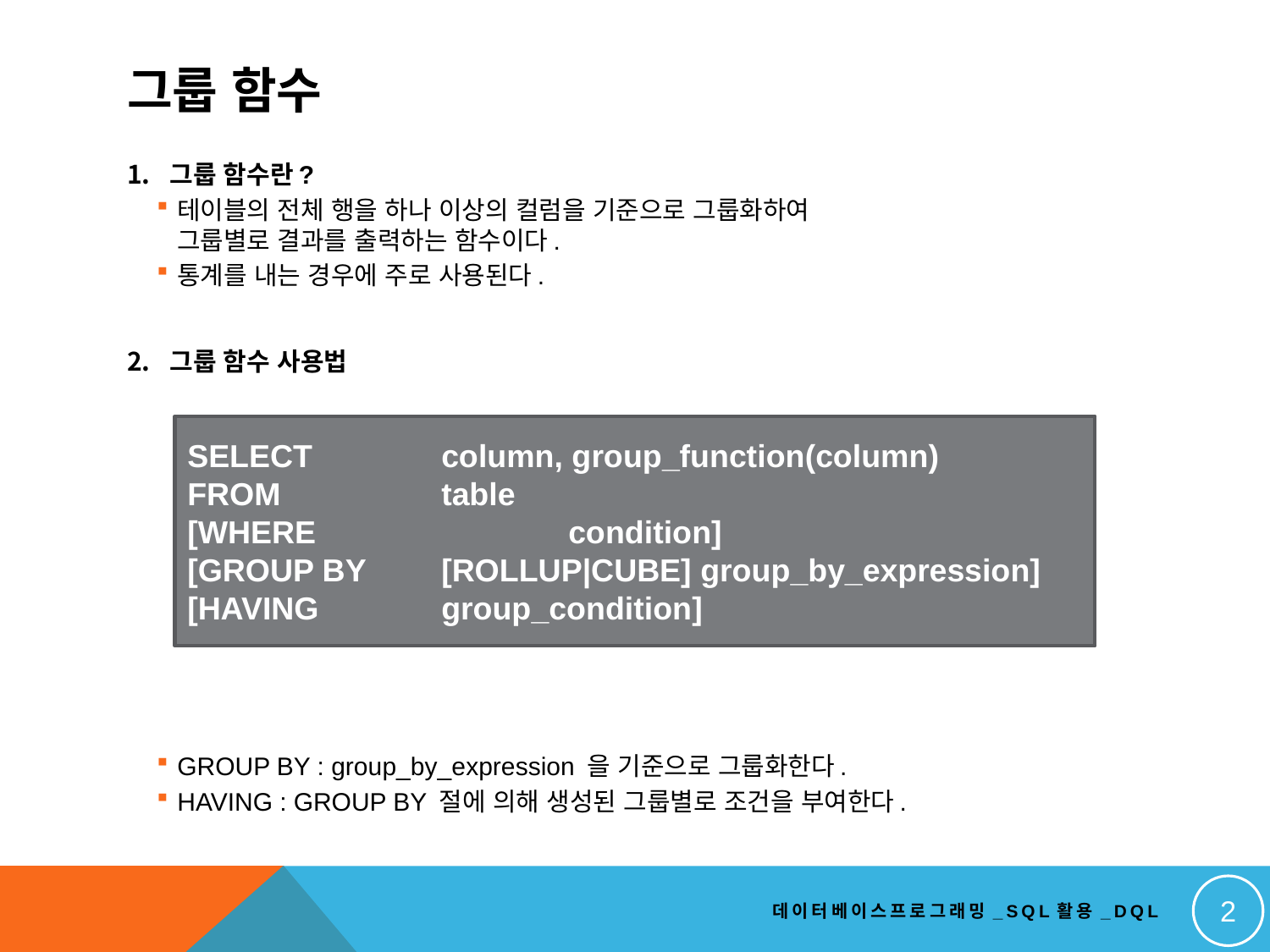

# 그룹 함수
그룹 함수란?
테이블의 전체 행을 하나 이상의 컬럼을 기준으로 그룹화하여
그룹별로 결과를 출력하는 함수이다.
통계를 내는 경우에 주로 사용된다.

그룹 함수 사용법

GROUP BY : group_by_expression 을 기준으로 그룹화한다.
HAVING : GROUP BY 절에 의해 생성된 그룹별로 조건을 부여한다.
SELECT		column, group_function(column)
FROM		table
[WHERE		condition]
[GROUP BY	[ROLLUP|CUBE] group_by_expression]
[HAVING	group_condition]
2
데이터베이스프로그래밍_SQL활용_DQL